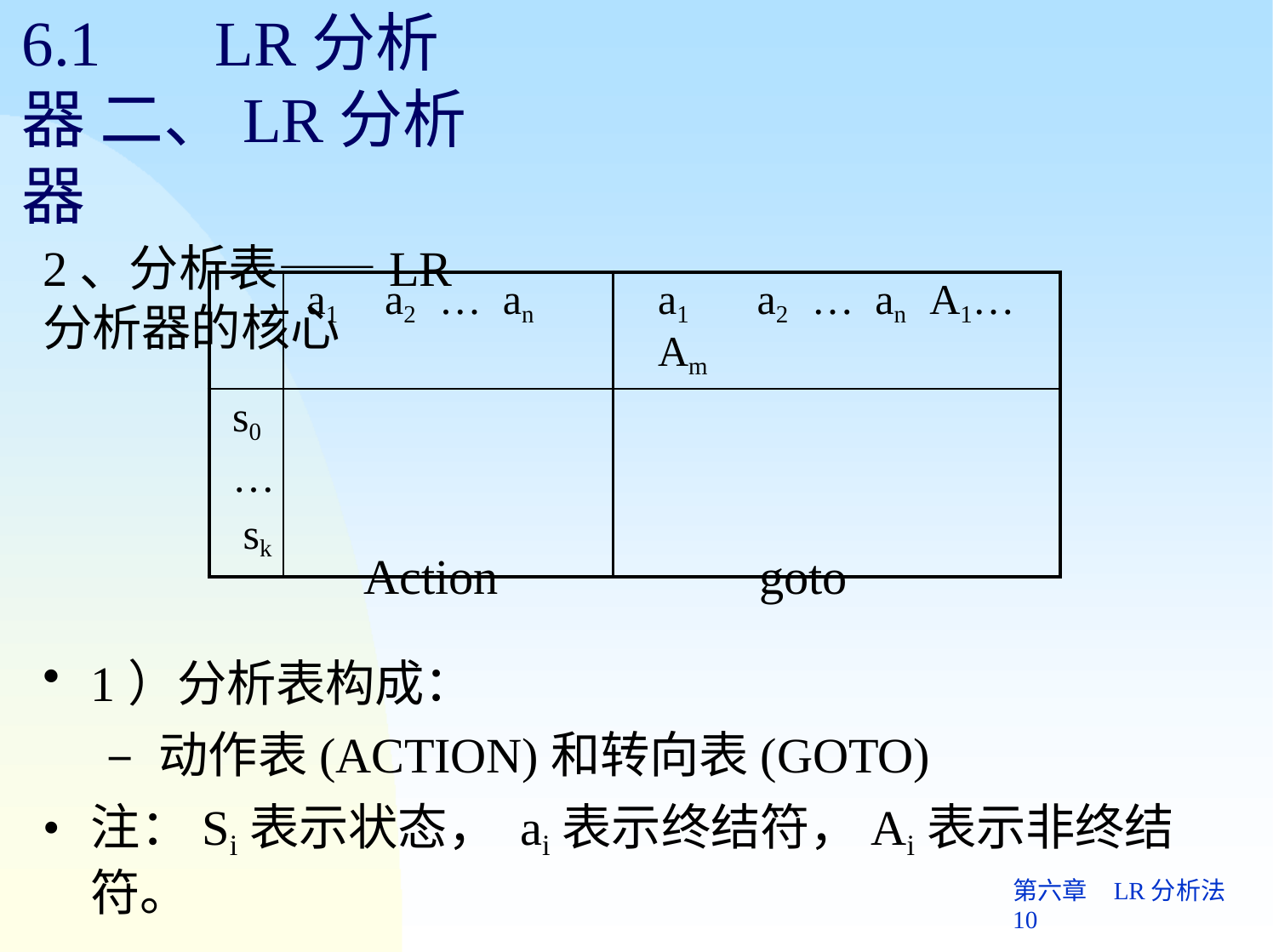

# 6.1	LR分析器 二、LR分析器
2、分析表——LR分析器的核心
|  | a1 a2 … an | a1 a2 … an A1…Am |
| --- | --- | --- |
| s0 … sk |  |  |
Action	goto
1）分析表构成：
– 动作表(ACTION)和转向表(GOTO)
注：Si表示状态， ai表示终结符，Ai表示非终结符。
第六章	LR分析法 10